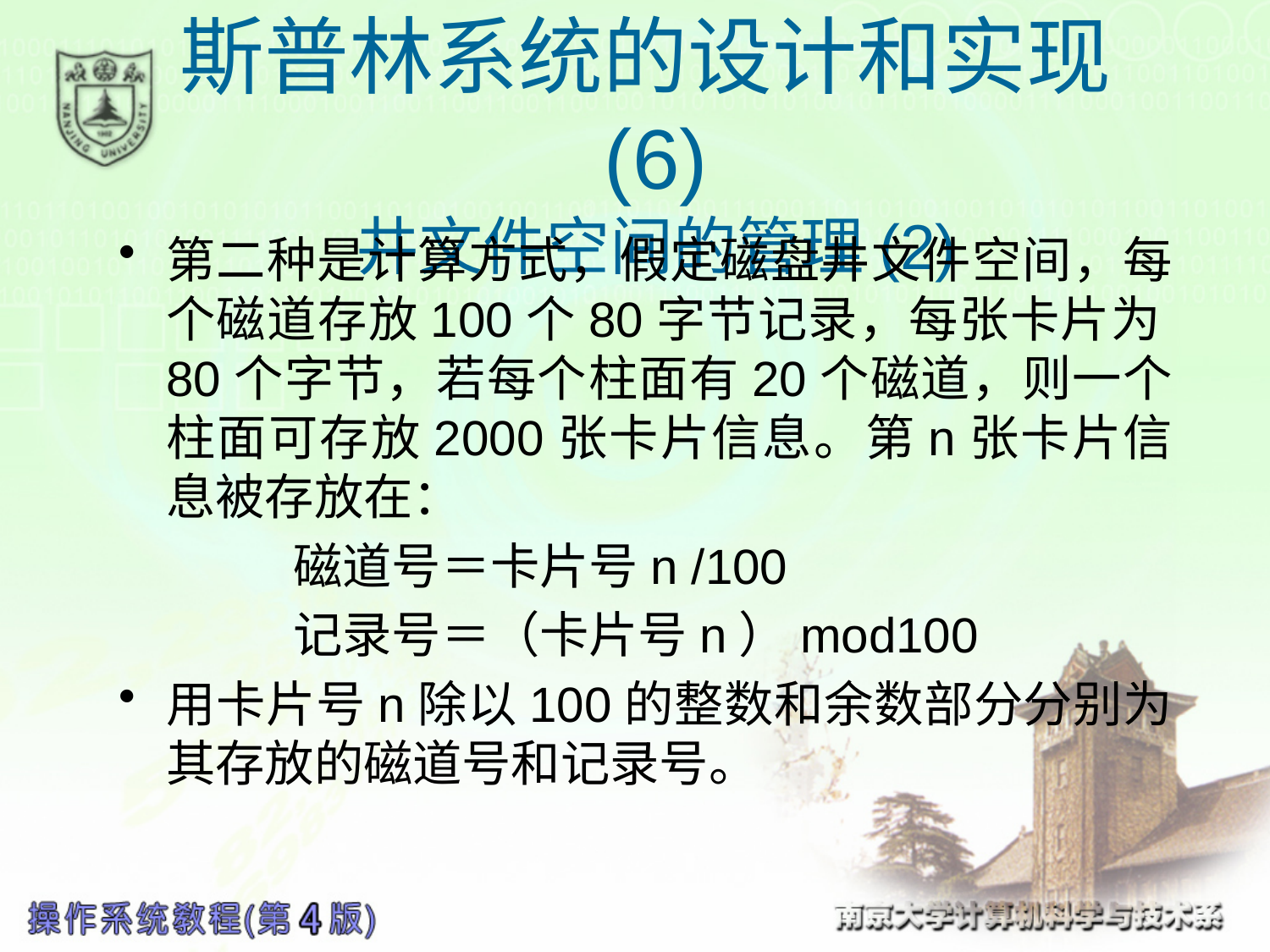

# 斯普林系统的设计和实现(6) 井文件空间的管理(2)
第二种是计算方式，假定磁盘井文件空间，每个磁道存放100个80字节记录，每张卡片为80个字节，若每个柱面有20个磁道，则一个柱面可存放2000张卡片信息。第n张卡片信息被存放在：
              	磁道号＝卡片号n /100
             	记录号＝（卡片号n）mod100
用卡片号n除以100的整数和余数部分分别为其存放的磁道号和记录号。